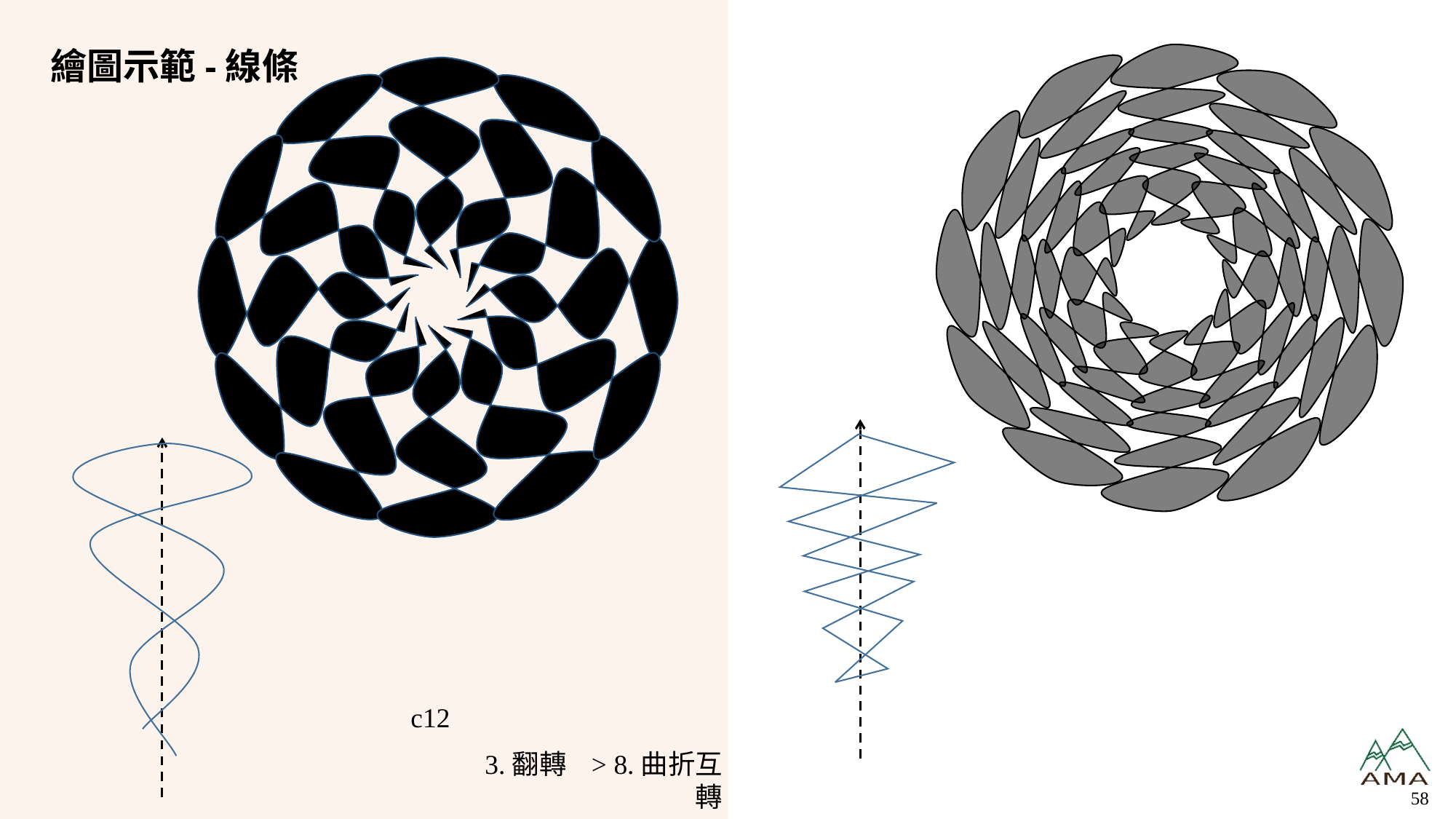

# 繪圖示範-線條

c12
3.翻轉   > 8.曲折互轉
58